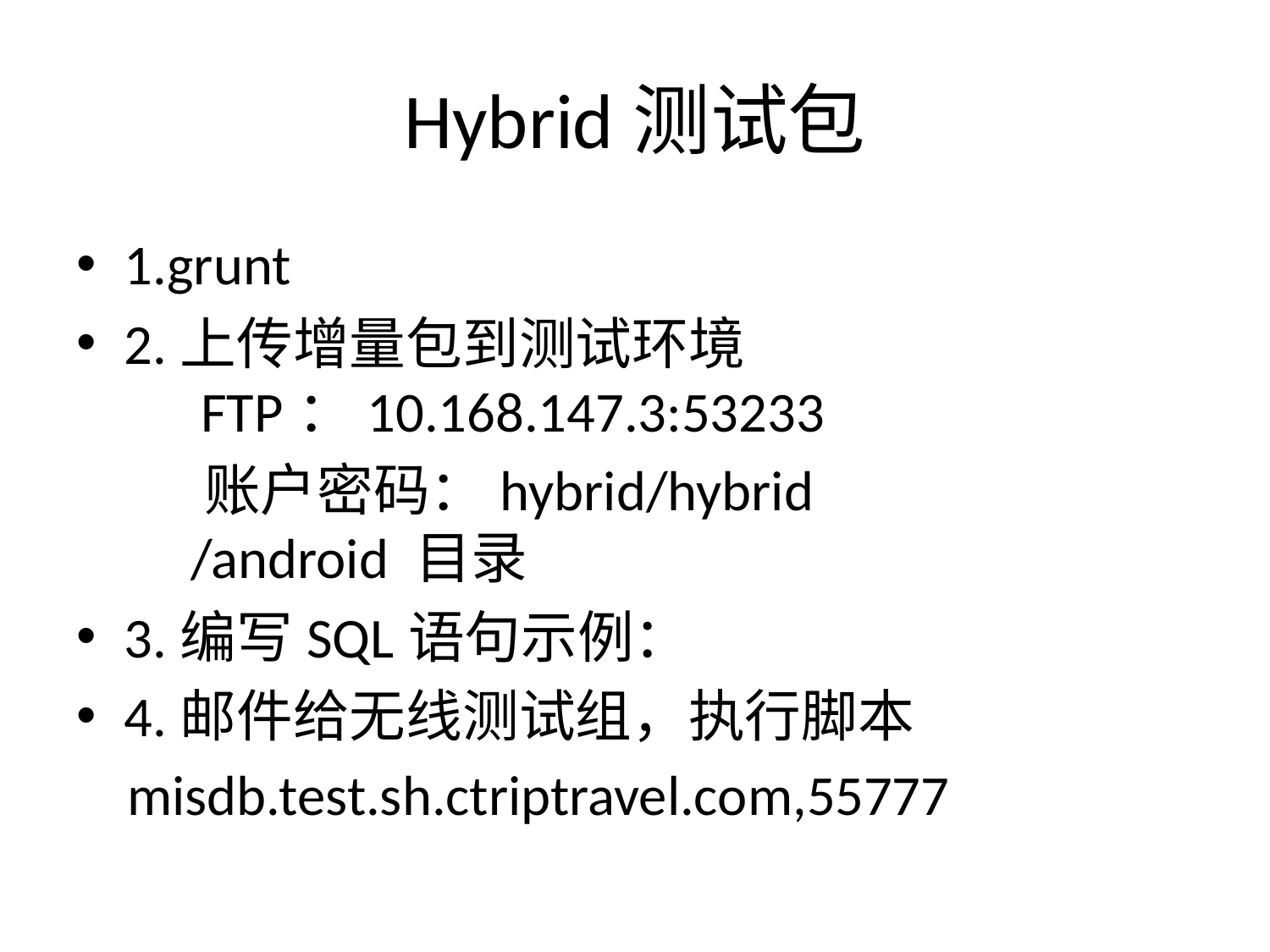

# Hybrid测试包
1.grunt
2.上传增量包到测试环境
     FTP：10.168.147.3:53233
         账户密码：hybrid/hybrid
         /android 目录
3.编写SQL语句示例：
4.邮件给无线测试组，执行脚本
    misdb.test.sh.ctriptravel.com,55777